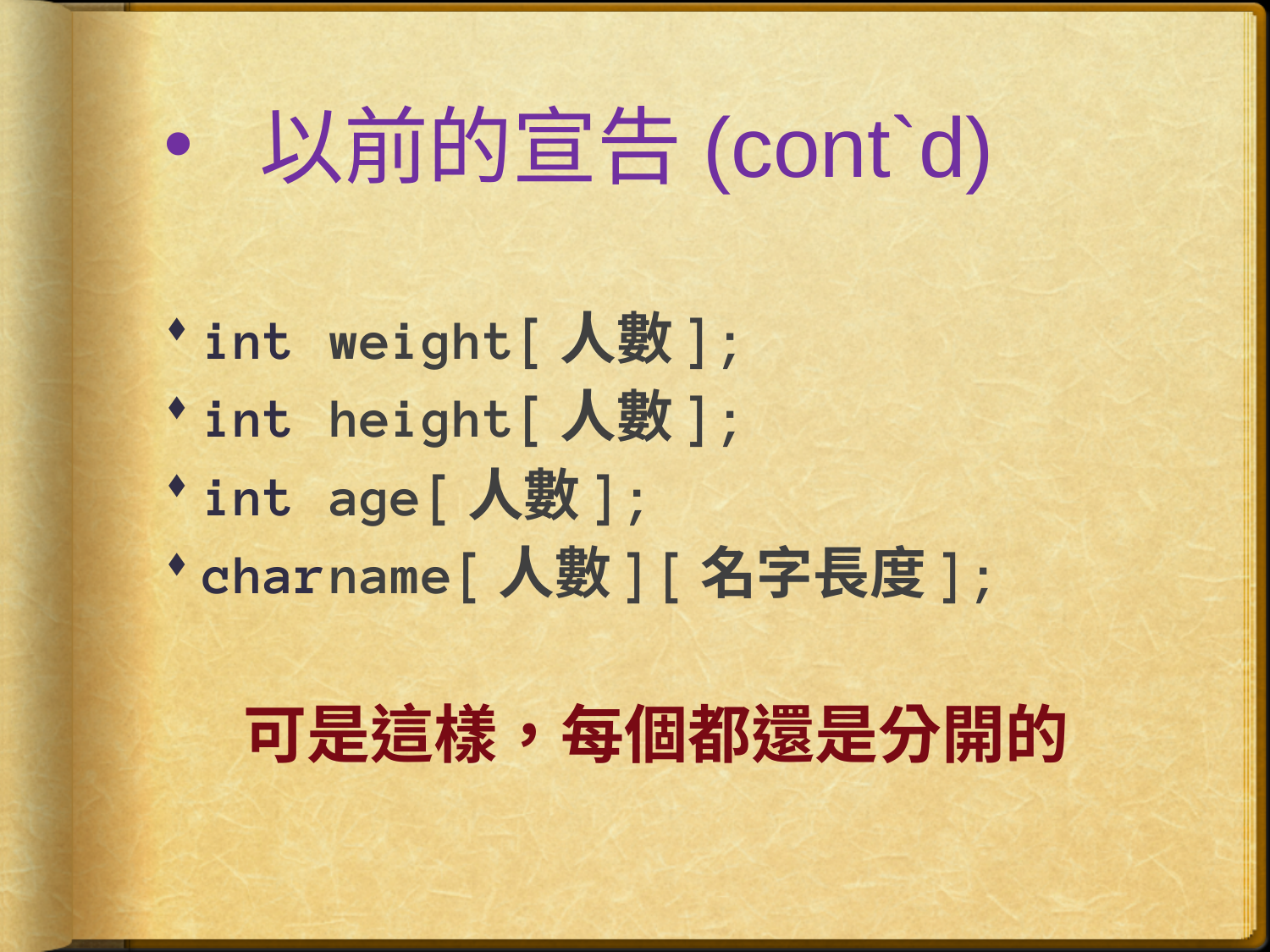

# 以前的宣告(cont`d)
int	weight[人數];
int	height[人數];
int	age[人數];
char	name[人數][名字長度];

可是這樣，每個都還是分開的